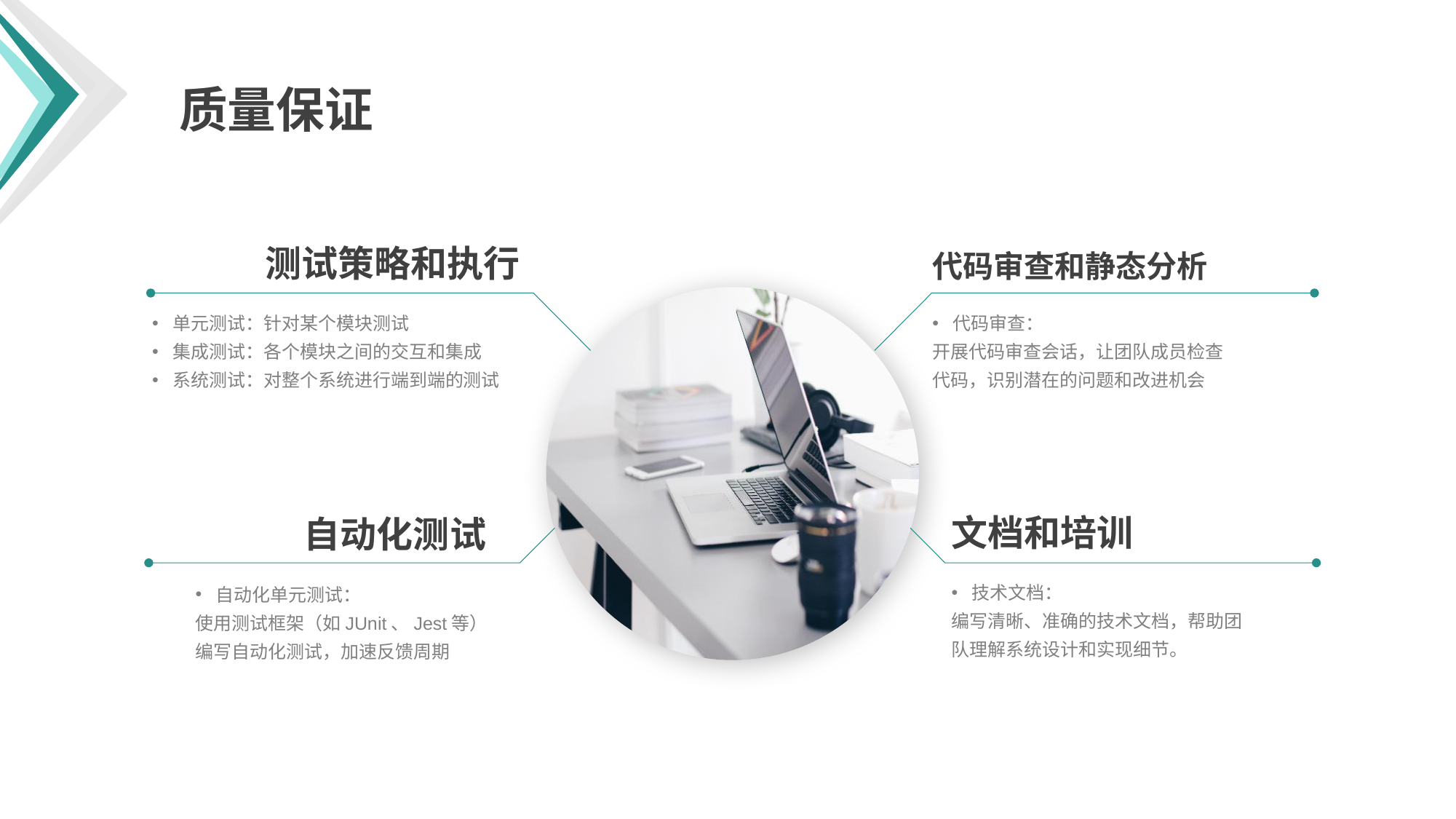

质量保证
测试策略和执行
代码审查和静态分析

单元测试：针对某个模块测试
集成测试：各个模块之间的交互和集成
系统测试：对整个系统进行端到端的测试

代码审查：
开展代码审查会话，让团队成员检查代码，识别潜在的问题和改进机会
文档和培训
自动化测试

技术文档：
编写清晰、准确的技术文档，帮助团队理解系统设计和实现细节。
自动化单元测试：
使用测试框架（如JUnit、Jest等）编写自动化测试，加速反馈周期